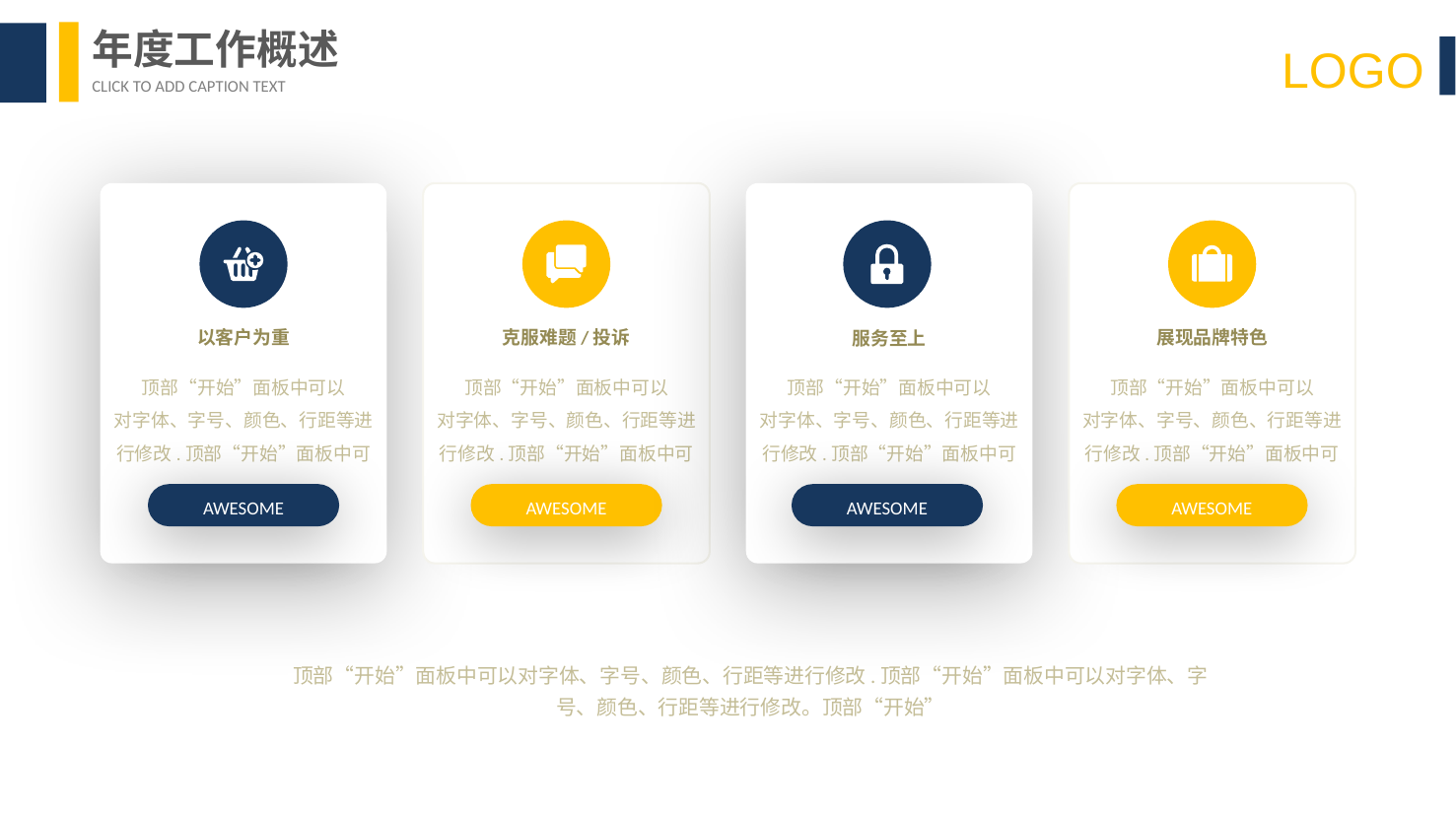

年度工作概述
LOGO

CLICK TO ADD CAPTION TEXT

以客户为重
顶部“开始”面板中可以
对字体、字号、颜色、行距等进行修改.顶部“开始”面板中可

AWESOME

克服难题/投诉
顶部“开始”面板中可以
对字体、字号、颜色、行距等进行修改.顶部“开始”面板中可

AWESOME

服务至上
顶部“开始”面板中可以
对字体、字号、颜色、行距等进行修改.顶部“开始”面板中可

AWESOME

展现品牌特色
顶部“开始”面板中可以
对字体、字号、颜色、行距等进行修改.顶部“开始”面板中可

AWESOME
顶部“开始”面板中可以对字体、字号、颜色、行距等进行修改.顶部“开始”面板中可以对字体、字号、颜色、行距等进行修改。顶部“开始”